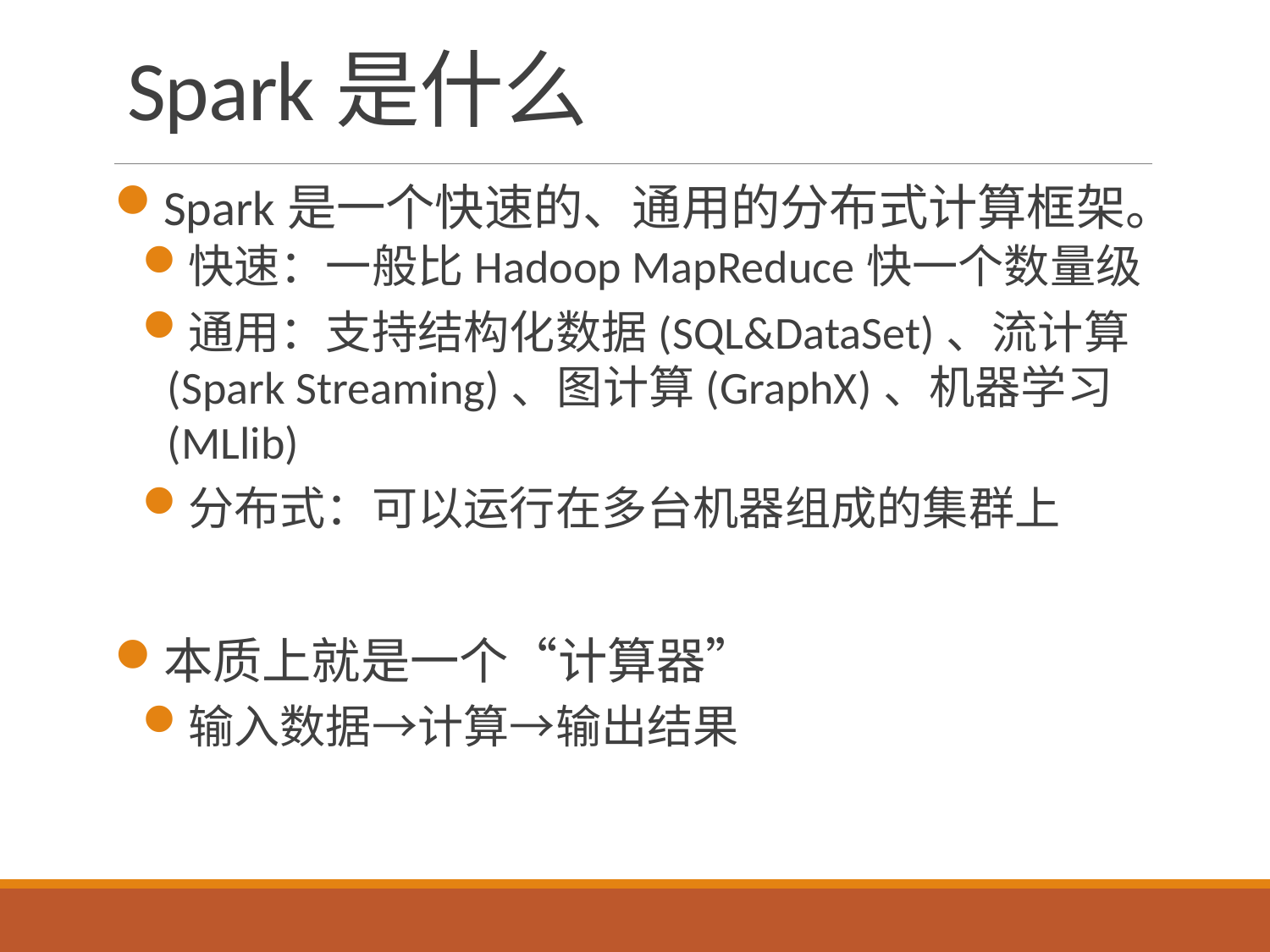

# Spark是什么
Spark是一个快速的、通用的分布式计算框架。
快速：一般比Hadoop MapReduce快一个数量级
通用：支持结构化数据(SQL&DataSet)、流计算(Spark Streaming)、图计算(GraphX)、机器学习(MLlib)
分布式：可以运行在多台机器组成的集群上

本质上就是一个“计算器”
输入数据→计算→输出结果